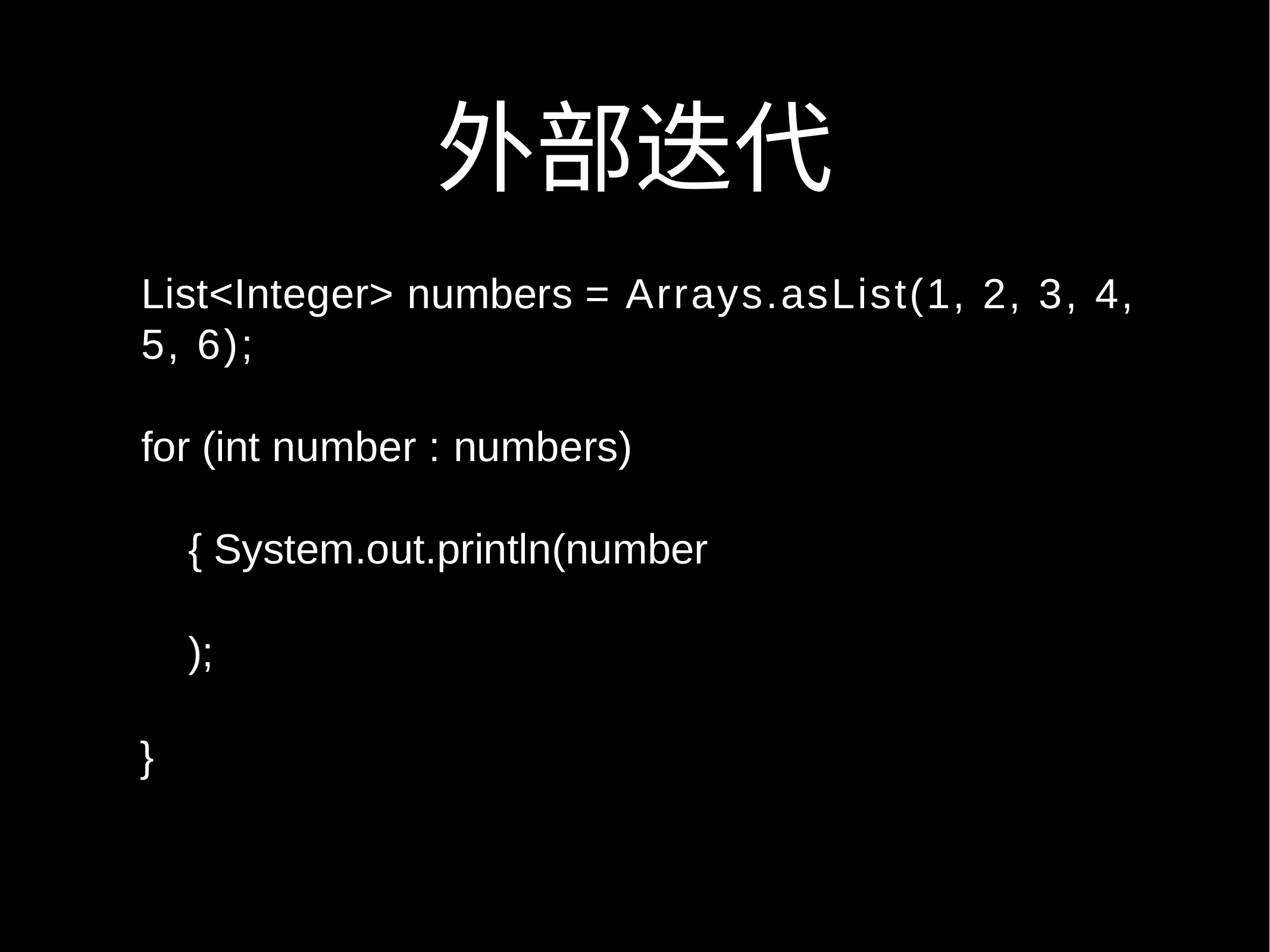

# 外部迭代
List<Integer> numbers = Arrays.asList(1, 2, 3, 4, 5, 6);
for (int number : numbers) { System.out.println(number);

}